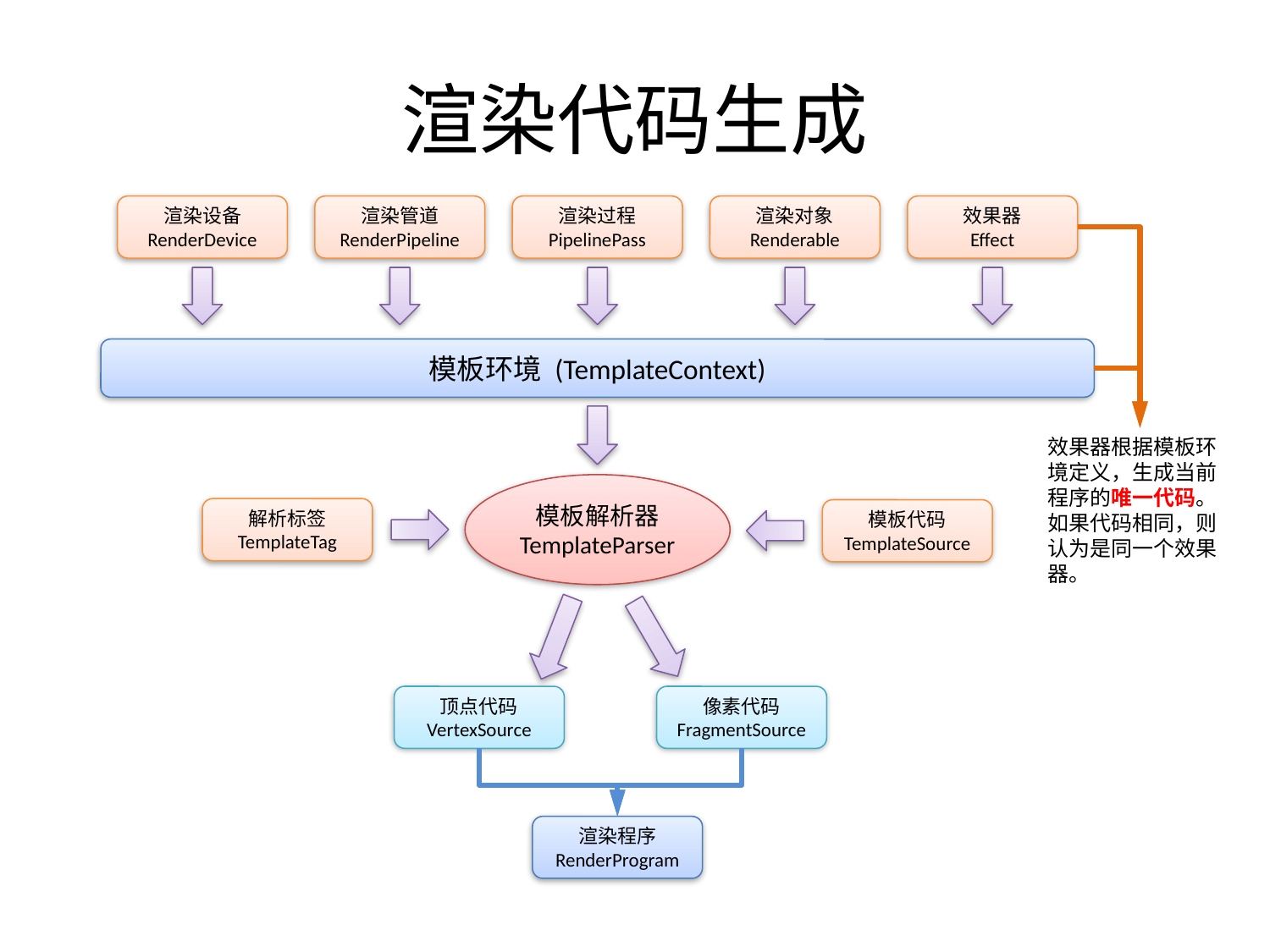

# 渲染代码生成
渲染设备
RenderDevice
渲染管道
RenderPipeline
渲染过程
PipelinePass
渲染对象
Renderable
效果器
Effect

模板环境 (TemplateContext)

效果器根据模板环境定义，生成当前程序的唯一代码。
如果代码相同，则认为是同一个效果器。
模板解析器
TemplateParser
解析标签
TemplateTag
模板代码
TemplateSource

顶点代码
VertexSource
像素代码
FragmentSource
渲染程序
RenderProgram